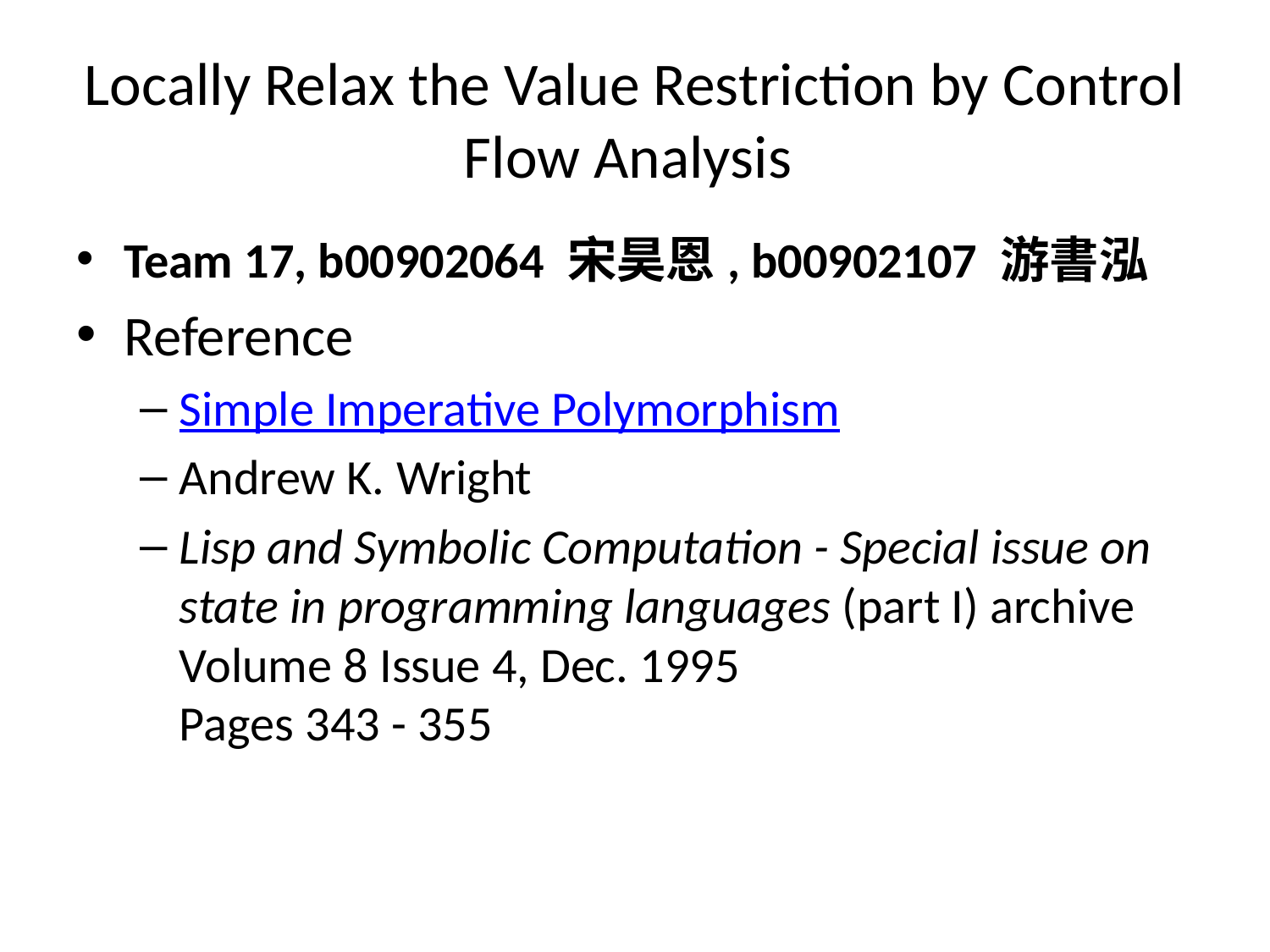

# Locally Relax the Value Restriction by Control Flow Analysis
Team 17, b00902064 宋昊恩, b00902107 游書泓
Reference
Simple Imperative Polymorphism
Andrew K. Wright
Lisp and Symbolic Computation - Special issue on state in programming languages (part I) archive
Volume 8 Issue 4, Dec. 1995
Pages 343 - 355